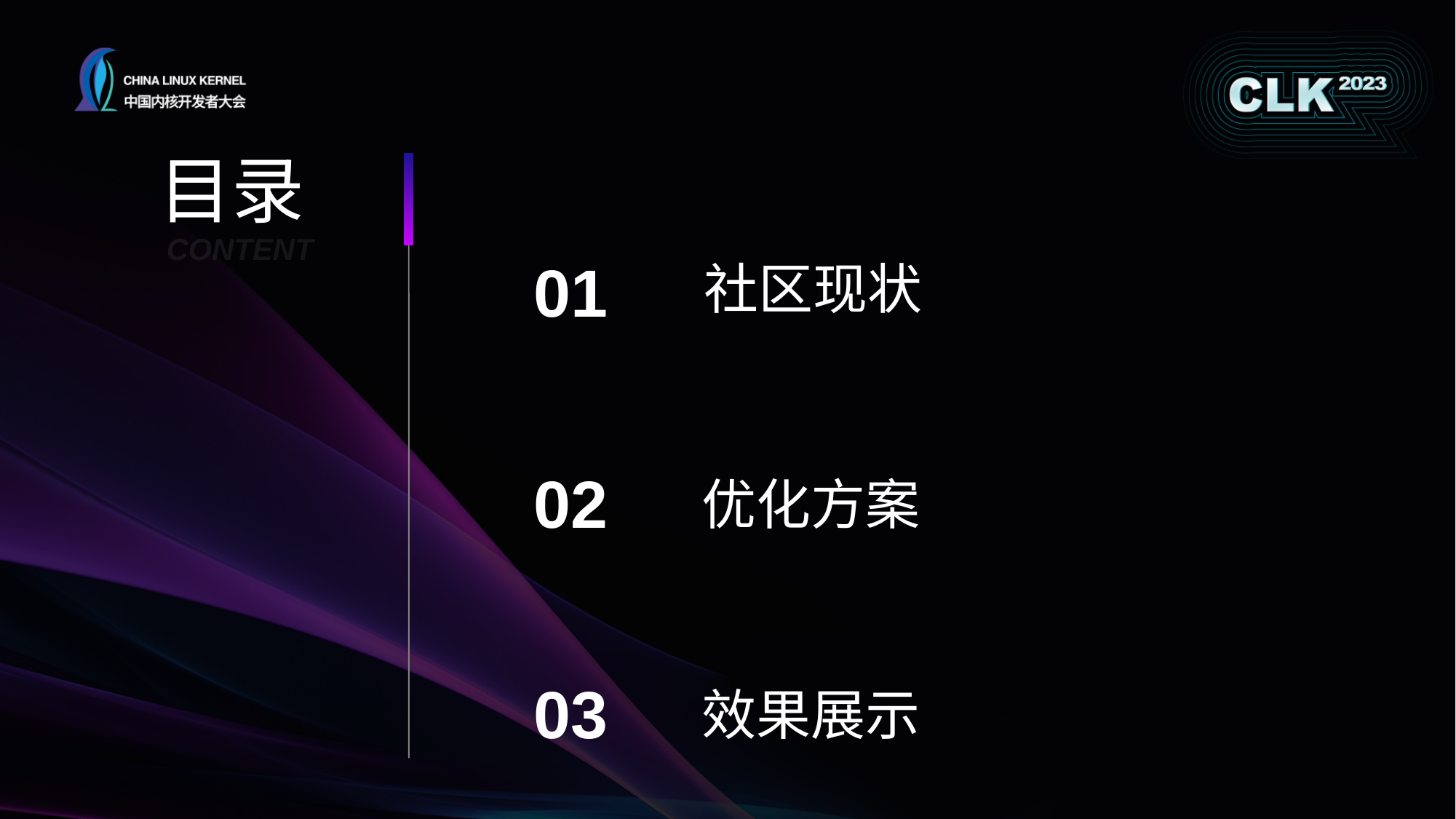

目录

CONTENT
01
社区现状
02
优化方案
03
效果展示